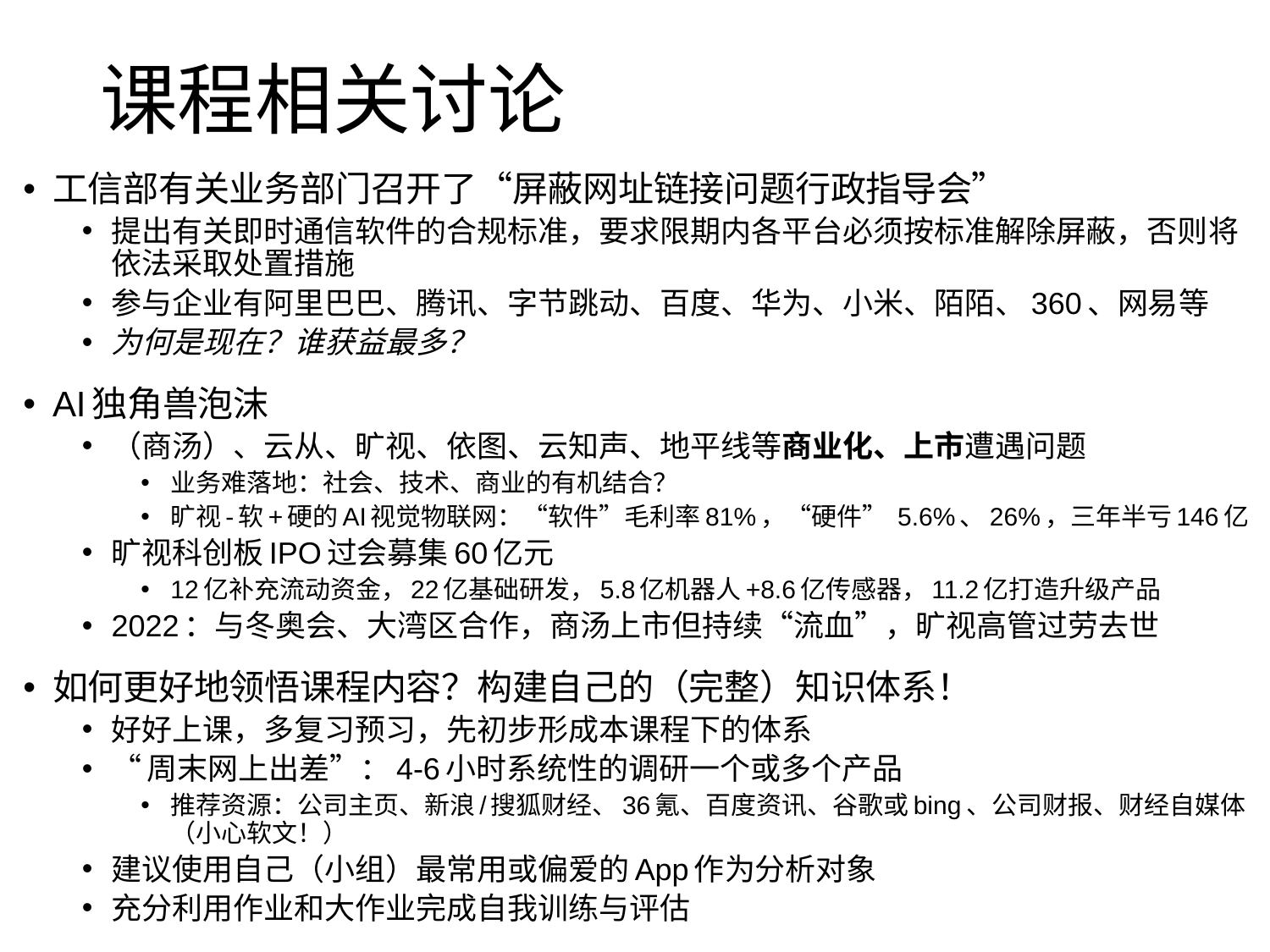

# 课程相关讨论
工信部有关业务部门召开了“屏蔽网址链接问题行政指导会”
提出有关即时通信软件的合规标准，要求限期内各平台必须按标准解除屏蔽，否则将依法采取处置措施
参与企业有阿里巴巴、腾讯、字节跳动、百度、华为、小米、陌陌、360、网易等
为何是现在？谁获益最多？

AI独角兽泡沫
（商汤）、云从、旷视、依图、云知声、地平线等商业化、上市遭遇问题
业务难落地：社会、技术、商业的有机结合？
旷视-软+硬的AI视觉物联网：“软件”毛利率81%，“硬件” 5.6%、26%，三年半亏146亿
旷视科创板IPO过会募集60亿元
12亿补充流动资金，22亿基础研发，5.8亿机器人+8.6亿传感器，11.2亿打造升级产品
2022：与冬奥会、大湾区合作，商汤上市但持续“流血”，旷视高管过劳去世

如何更好地领悟课程内容？构建自己的（完整）知识体系！
好好上课，多复习预习，先初步形成本课程下的体系
“周末网上出差”：4-6小时系统性的调研一个或多个产品
推荐资源：公司主页、新浪/搜狐财经、36氪、百度资讯、谷歌或bing、公司财报、财经自媒体（小心软文！）
建议使用自己（小组）最常用或偏爱的App作为分析对象
充分利用作业和大作业完成自我训练与评估